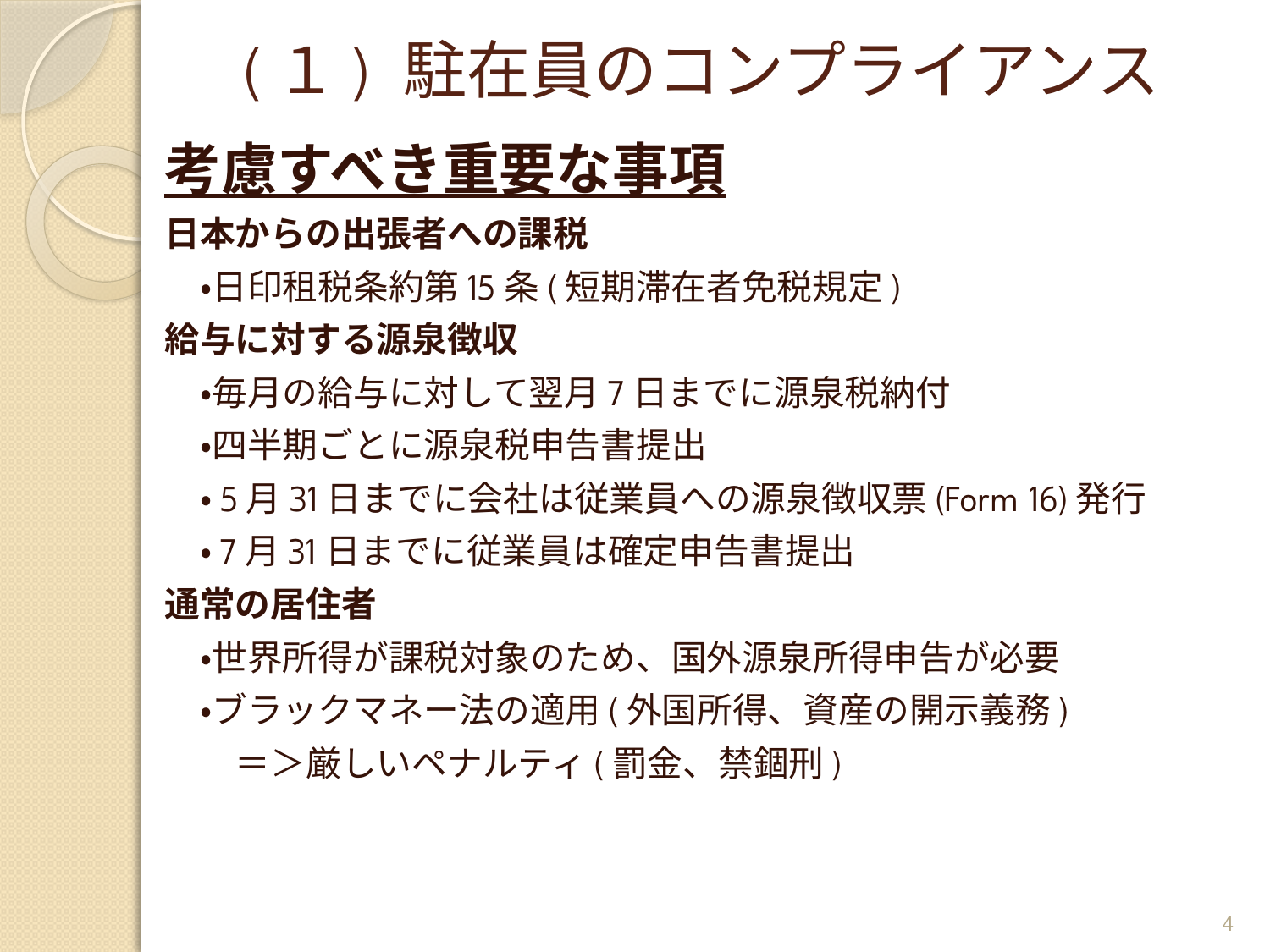

# (１) 駐在員のコンプライアンス
考慮すべき重要な事項
日本からの出張者への課税
　・日印租税条約第15条(短期滞在者免税規定)
給与に対する源泉徴収
　・毎月の給与に対して翌月7日までに源泉税納付
　・四半期ごとに源泉税申告書提出
　・5月31日までに会社は従業員への源泉徴収票(Form 16)発行
　・7月31日までに従業員は確定申告書提出
通常の居住者
　・世界所得が課税対象のため、国外源泉所得申告が必要
　・ブラックマネー法の適用(外国所得、資産の開示義務)
　　＝＞厳しいペナルティ(罰金、禁錮刑)

4